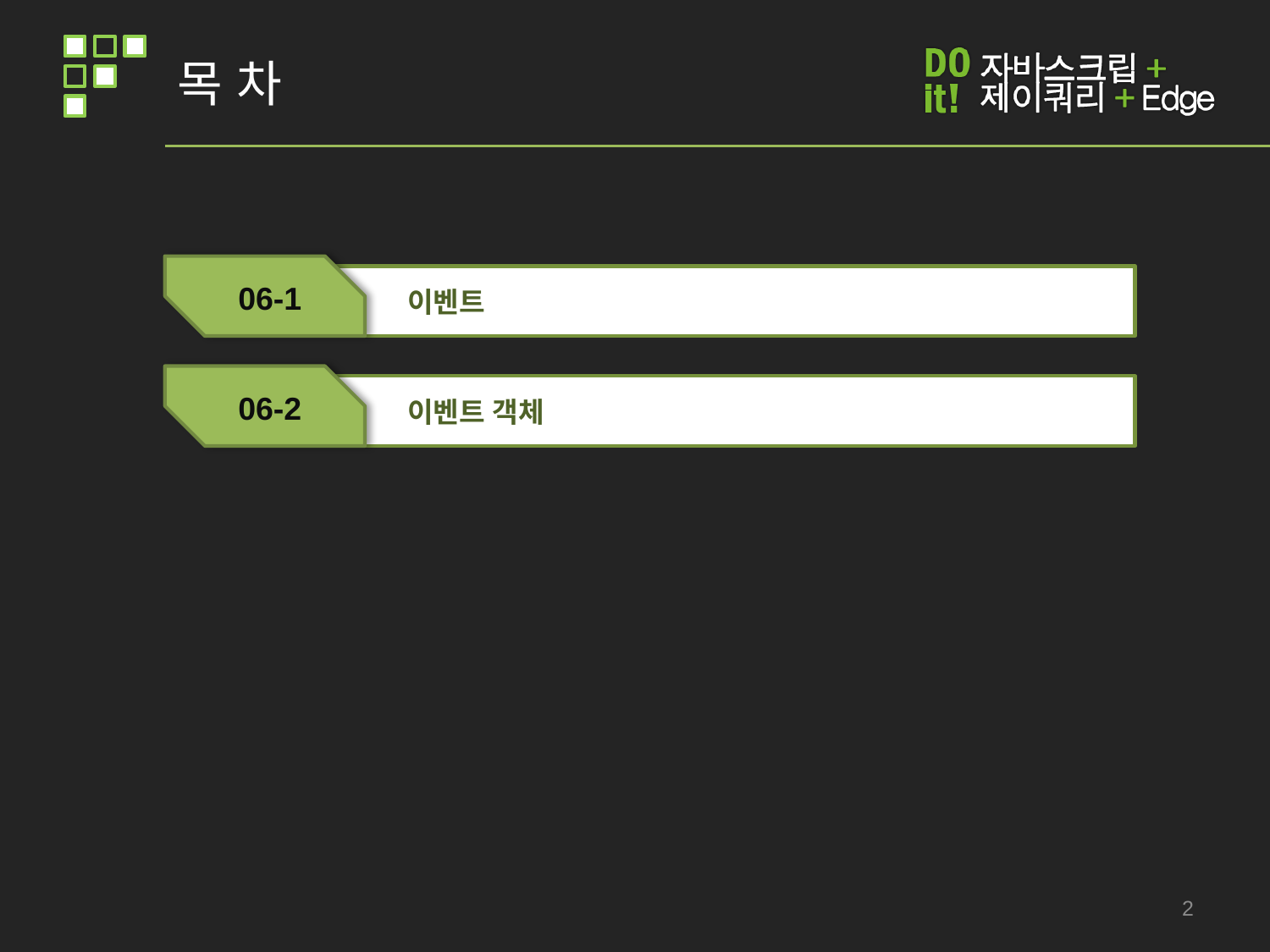

# 목 차
06-1
이벤트
06-2
이벤트 객체

01-3
시작하기 전에 설치해야 할 프로그램과 사용법
01-4
자바스크립트 맛보기 예제
2